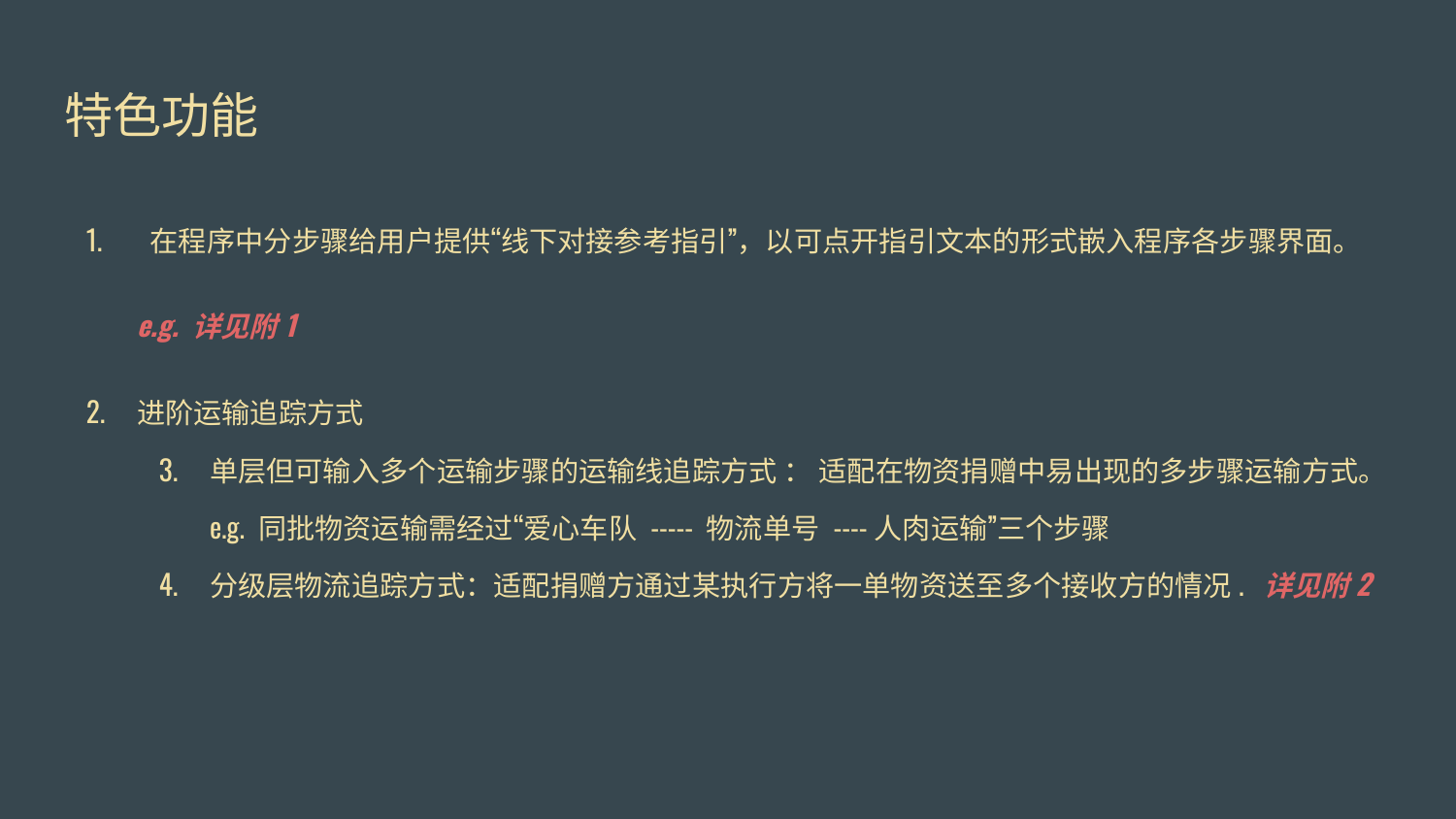

# 特色功能
 在程序中分步骤给用户提供“线下对接参考指引”，以可点开指引文本的形式嵌入程序各步骤界面。
e.g. 详见附1
进阶运输追踪方式
单层但可输入多个运输步骤的运输线追踪方式 ： 适配在物资捐赠中易出现的多步骤运输方式。e.g. 同批物资运输需经过“爱心车队 ----- 物流单号 ----人肉运输”三个步骤
分级层物流追踪方式：适配捐赠方通过某执行方将一单物资送至多个接收方的情况.  详见附2